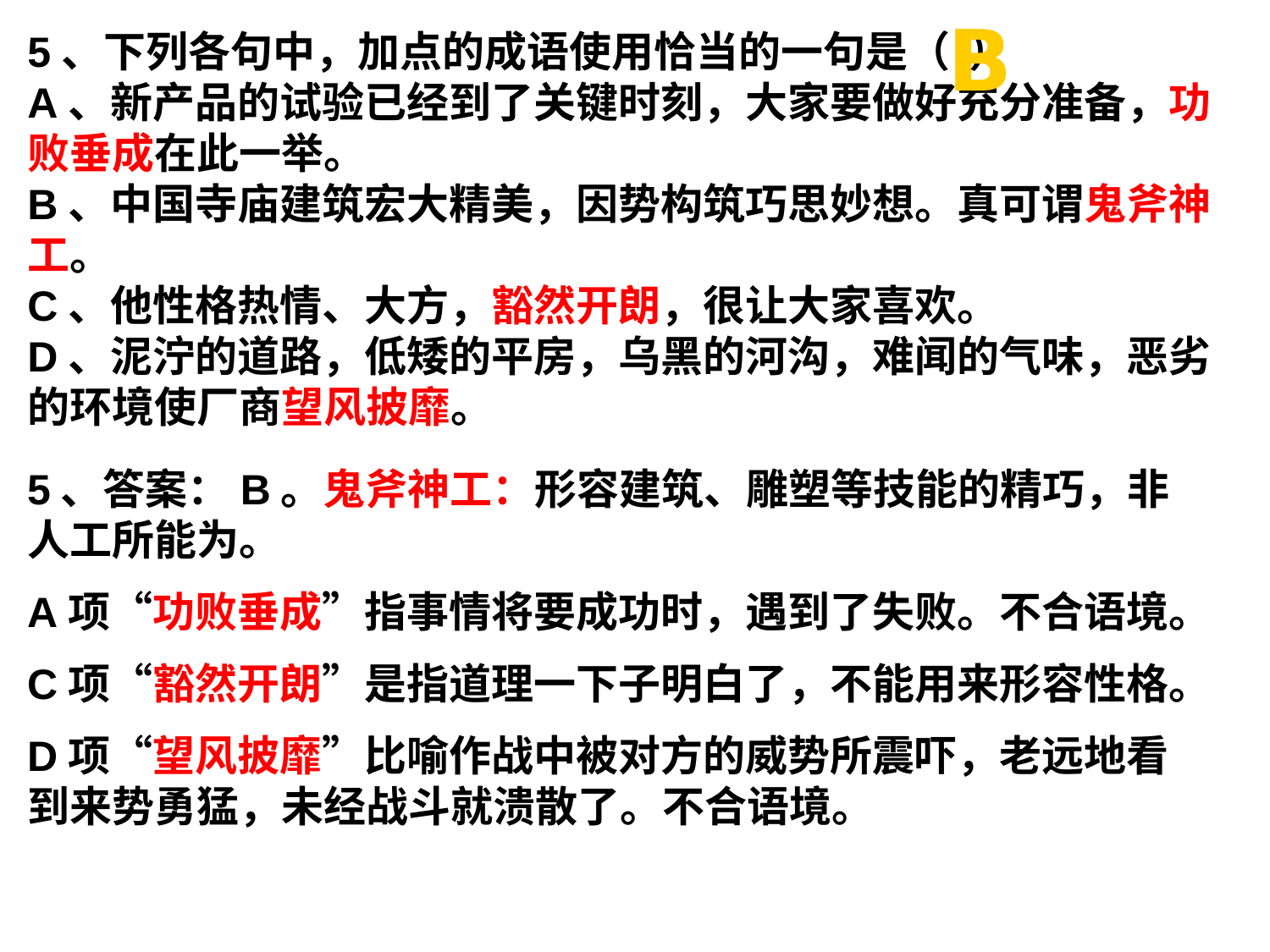

B
5、下列各句中，加点的成语使用恰当的一句是（  ）
A、新产品的试验已经到了关键时刻，大家要做好充分准备，功败垂成在此一举。
B、中国寺庙建筑宏大精美，因势构筑巧思妙想。真可谓鬼斧神工。
C、他性格热情、大方，豁然开朗，很让大家喜欢。
D、泥泞的道路，低矮的平房，乌黑的河沟，难闻的气味，恶劣的环境使厂商望风披靡。
5、答案：B。鬼斧神工：形容建筑、雕塑等技能的精巧，非人工所能为。
A项“功败垂成”指事情将要成功时，遇到了失败。不合语境。
C项“豁然开朗”是指道理一下子明白了，不能用来形容性格。
D项“望风披靡”比喻作战中被对方的威势所震吓，老远地看到来势勇猛，未经战斗就溃散了。不合语境。